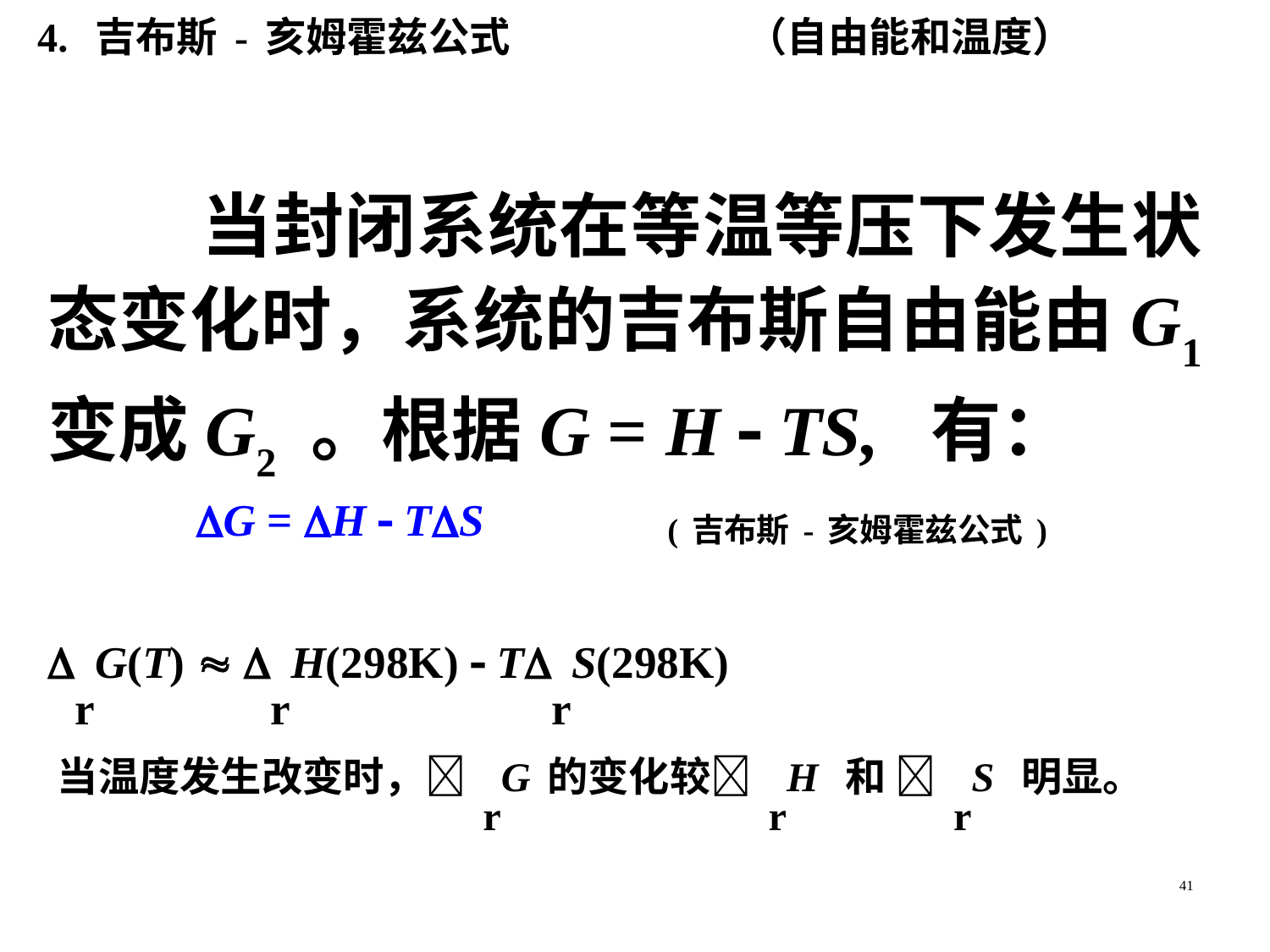

4. 吉布斯-亥姆霍兹公式           	        （自由能和温度）
        当封闭系统在等温等压下发生状态变化时，系统的吉布斯自由能由G1 变成G2 。根据G = H − TS,  有：
ΔG = ΔH − TΔS
(吉布斯-亥姆霍兹公式)
ΔrG(T) ≈ ΔrH(298K) − TΔrS(298K)
当温度发生改变时，ΔrG的变化较ΔrH 和 ΔrS 明显。
41